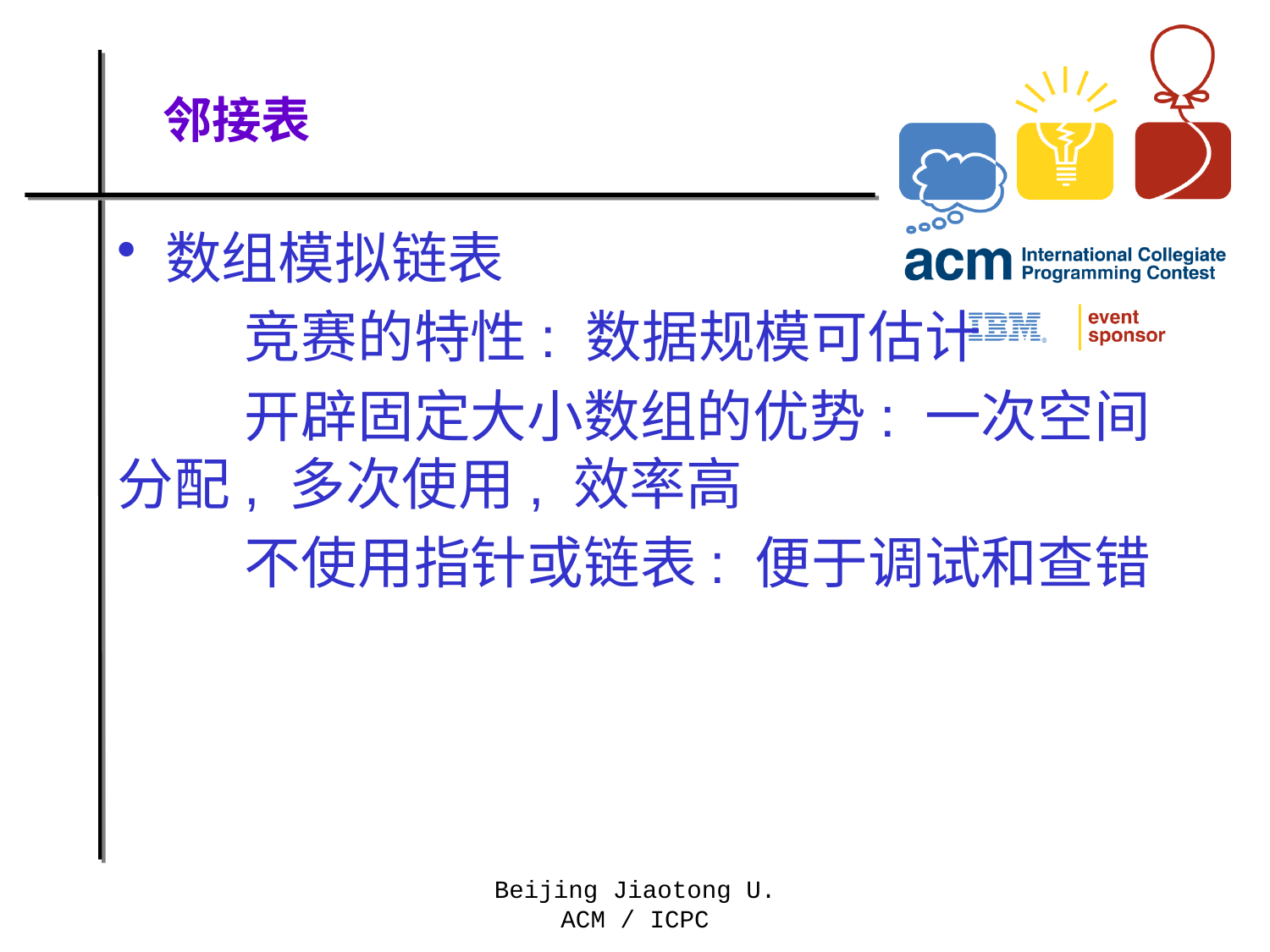

# 邻接表
数组模拟链表
	竞赛的特性: 数据规模可估计
	开辟固定大小数组的优势: 一次空间分配, 多次使用, 效率高
	不使用指针或链表: 便于调试和查错